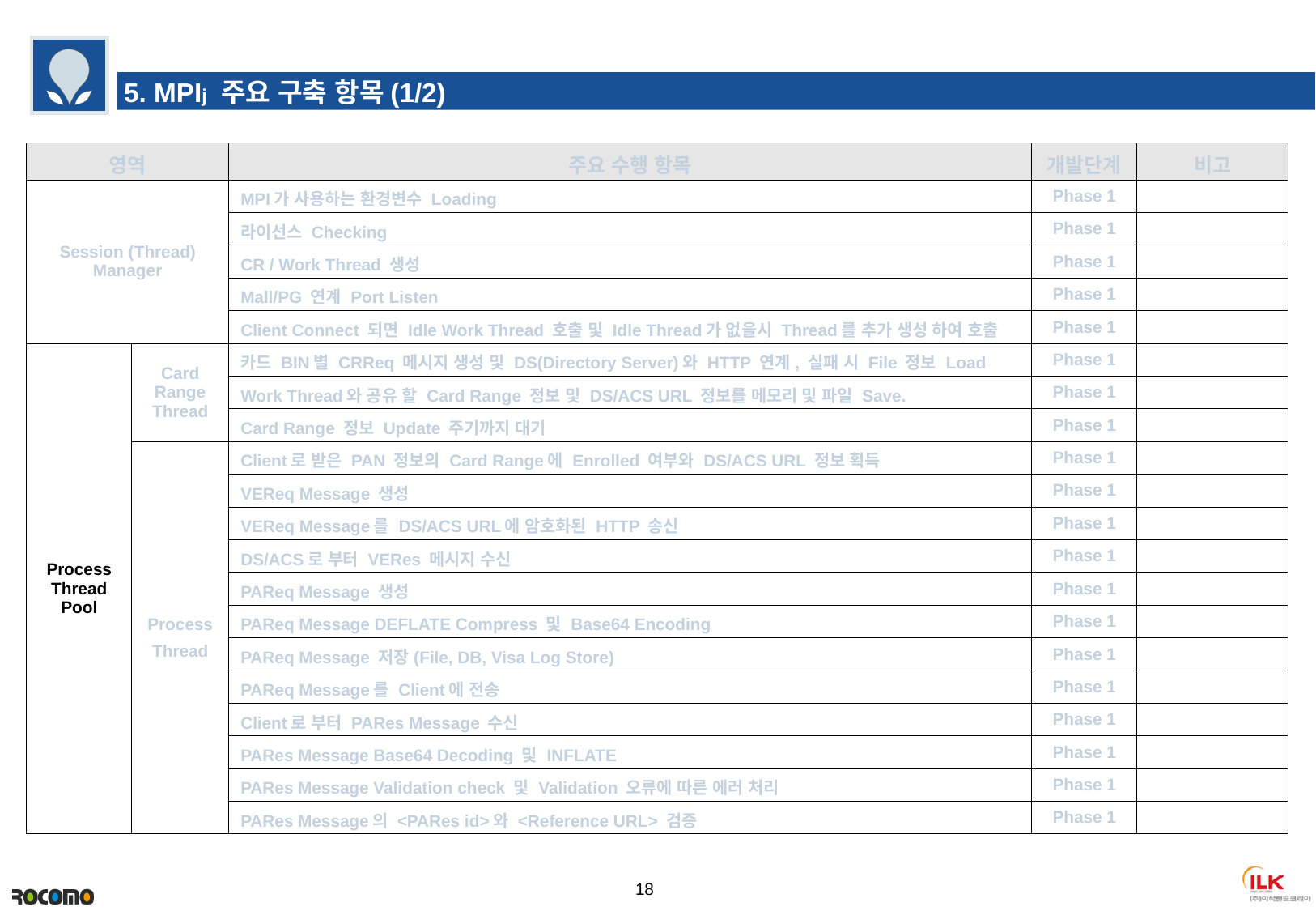

5. MPIj 주요 구축 항목(1/2)
| 영역 |  | 주요 수행 항목 | 개발단계 | 비고 |
| --- | --- | --- | --- | --- |
| Session (Thread) Manager |  | MPI가 사용하는 환경변수 Loading | Phase 1 |  |
|  |  | 라이선스 Checking | Phase 1 |  |
|  |  | CR / Work Thread 생성 | Phase 1 |  |
|  |  | Mall/PG 연계 Port Listen | Phase 1 |  |
|  |  | Client Connect 되면 Idle Work Thread 호출 및 Idle Thread가 없을시 Thread를 추가 생성 하여 호출 | Phase 1 |  |
| Process Thread Pool | Card Range Thread | 카드 BIN별 CRReq 메시지 생성 및 DS(Directory Server)와 HTTP 연계, 실패 시 File 정보 Load | Phase 1 |  |
|  |  | Work Thread와 공유 할 Card Range 정보 및 DS/ACS URL 정보를 메모리 및 파일 Save. | Phase 1 |  |
|  |  | Card Range 정보 Update 주기까지 대기 | Phase 1 |  |
|  | Process Thread | Client로 받은 PAN 정보의 Card Range에 Enrolled 여부와 DS/ACS URL 정보 획득 | Phase 1 |  |
|  |  | VEReq Message 생성 | Phase 1 |  |
|  |  | VEReq Message를 DS/ACS URL에 암호화된 HTTP 송신 | Phase 1 |  |
|  |  | DS/ACS로 부터 VERes 메시지 수신 | Phase 1 |  |
|  |  | PAReq Message 생성 | Phase 1 |  |
|  |  | PAReq Message DEFLATE Compress 및 Base64 Encoding | Phase 1 |  |
|  |  | PAReq Message 저장(File, DB, Visa Log Store) | Phase 1 |  |
|  |  | PAReq Message를 Client에 전송 | Phase 1 |  |
|  |  | Client로 부터 PARes Message 수신 | Phase 1 |  |
|  |  | PARes Message Base64 Decoding 및 INFLATE | Phase 1 |  |
|  |  | PARes Message Validation check 및 Validation 오류에 따른 에러 처리 | Phase 1 |  |
|  |  | PARes Message의 <PARes id>와 <Reference URL> 검증 | Phase 1 |  |